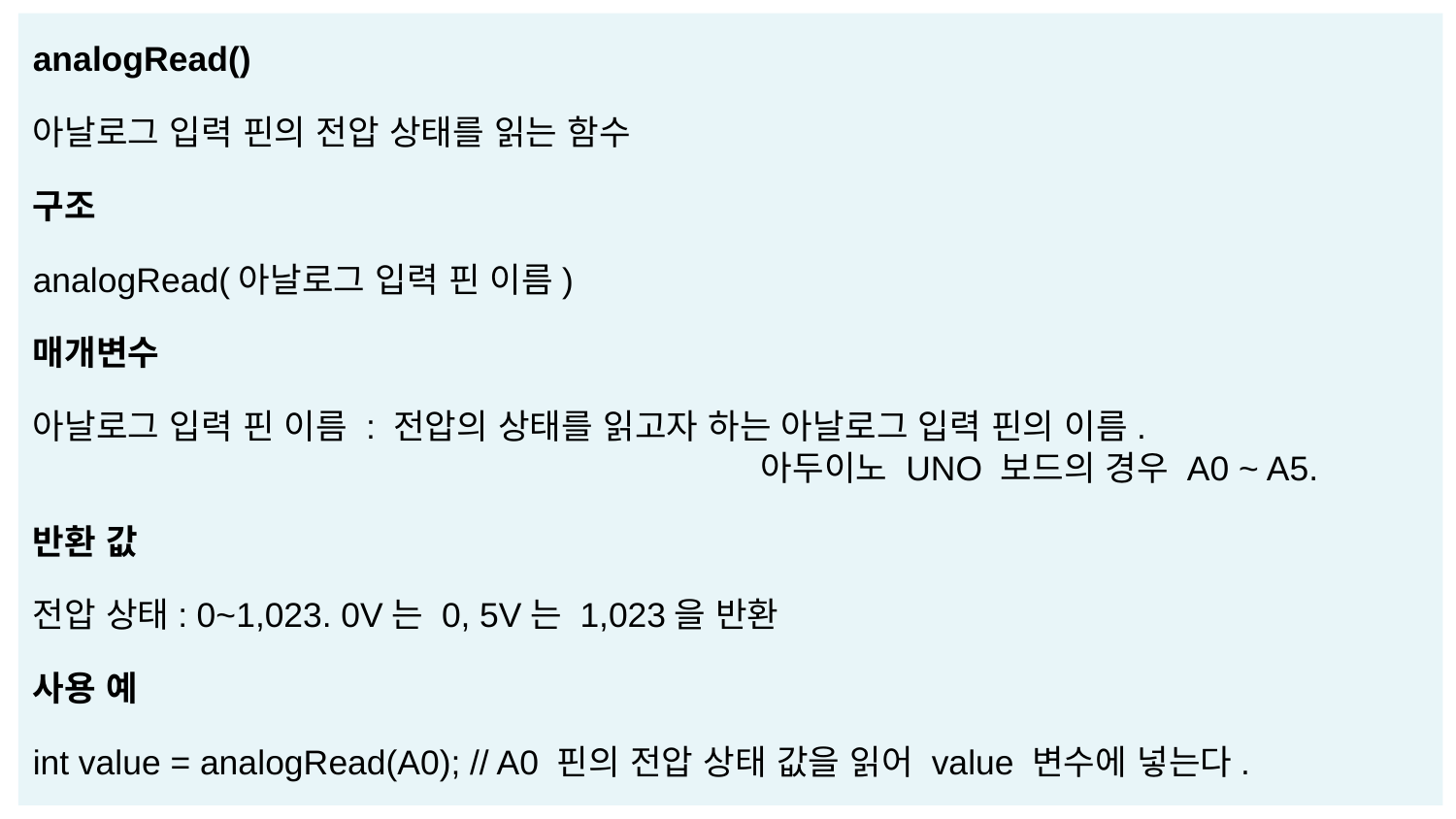

analogRead()
아날로그 입력 핀의 전압 상태를 읽는 함수
구조
analogRead(아날로그 입력 핀 이름)
매개변수
아날로그 입력 핀 이름 : 전압의 상태를 읽고자 하는 아날로그 입력 핀의 이름.
					아두이노 UNO 보드의 경우 A0 ~ A5.
반환 값
전압 상태: 0~1,023. 0V는 0, 5V는 1,023을 반환
사용 예
int value = analogRead(A0); // A0 핀의 전압 상태 값을 읽어 value 변수에 넣는다.